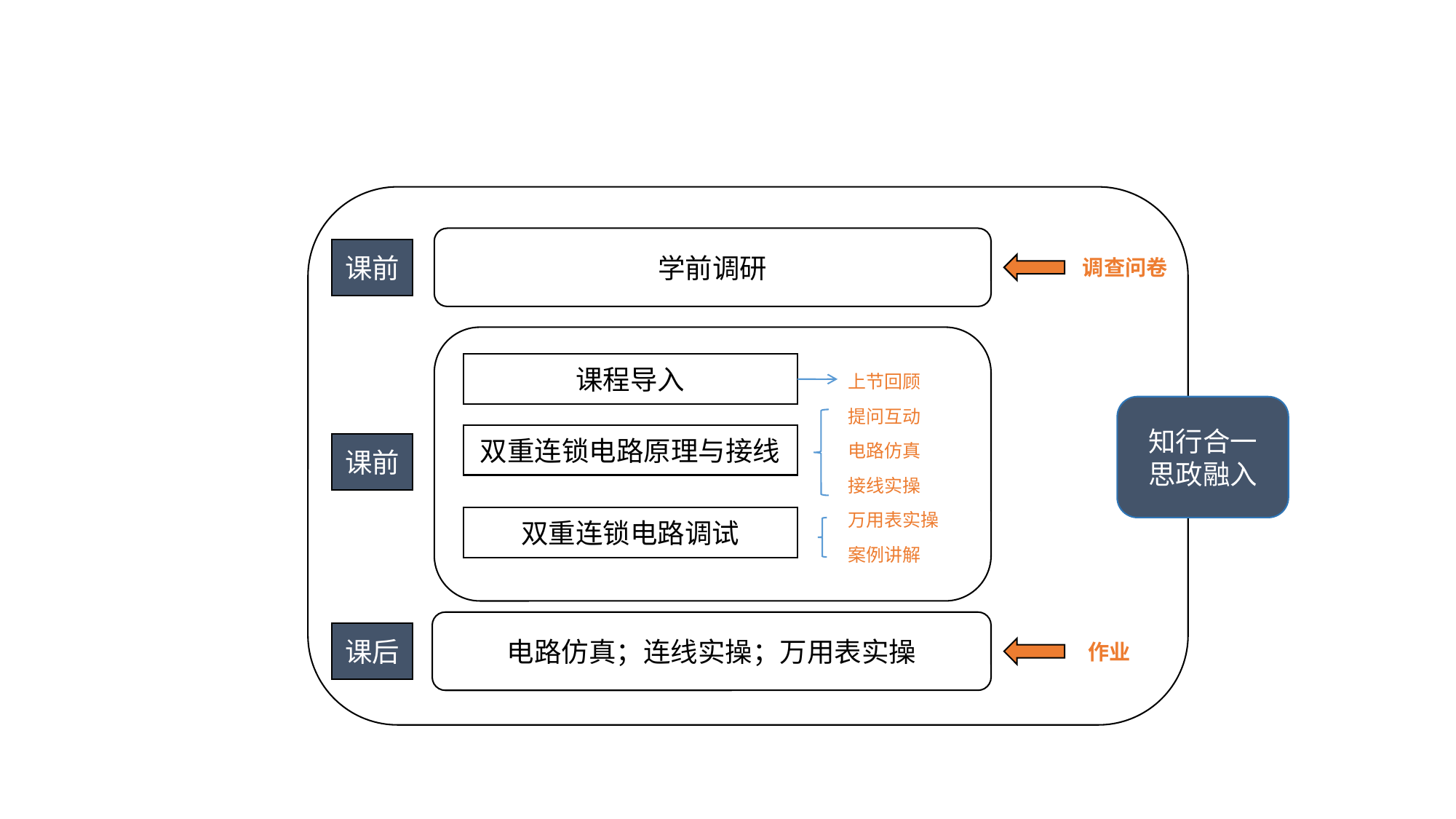

学前调研
课前
调查问卷

课程导入
上节回顾
知行合一
思政融入
提问互动

双重连锁电路原理与接线
课前
电路仿真
接线实操
万用表实操
双重连锁电路调试

案例讲解
电路仿真；连线实操；万用表实操
课后
作业